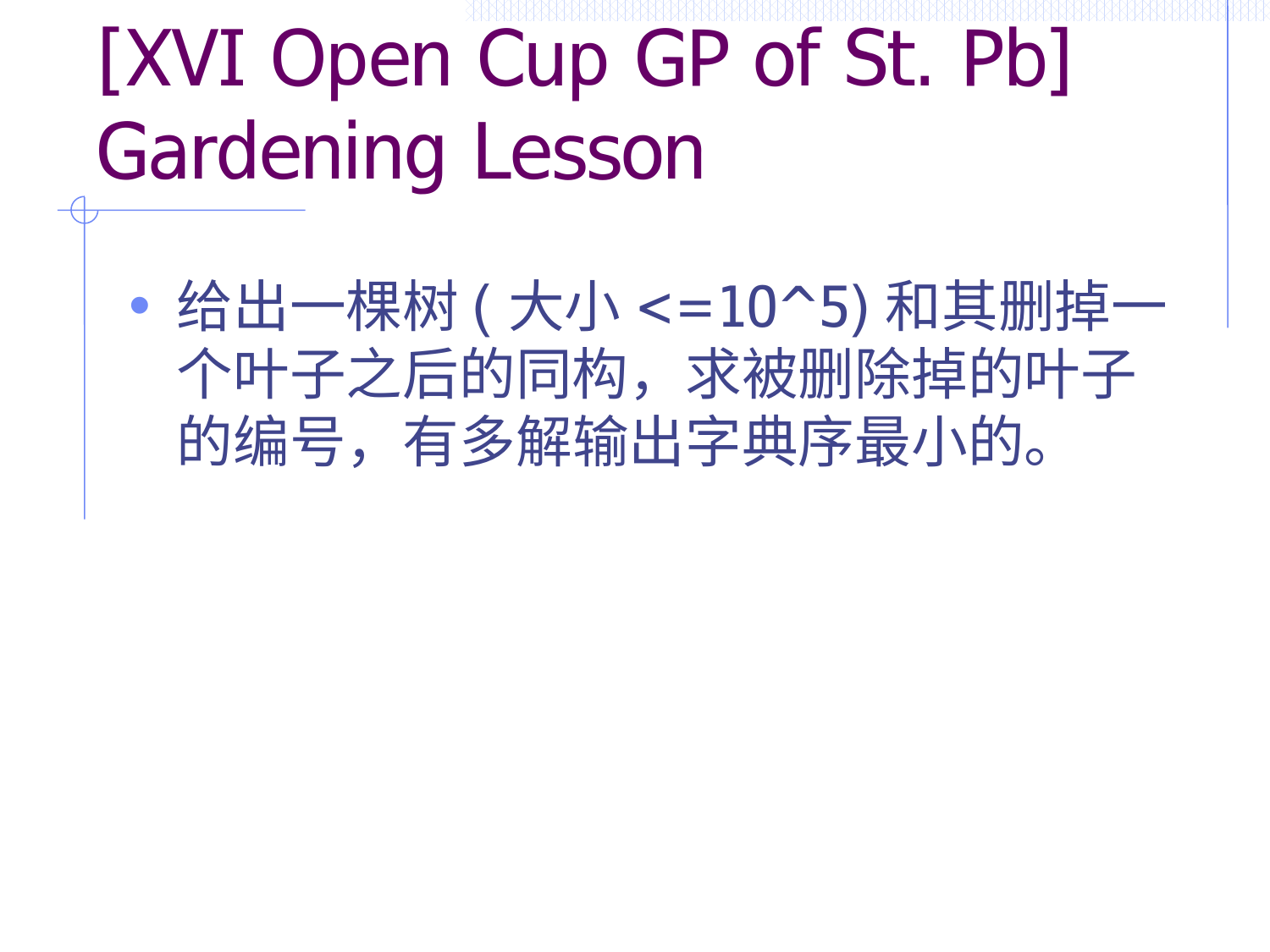

# [XVI Open Cup GP of St. Pb] Gardening Lesson
给出一棵树(大小<=10^5)和其删掉一个叶子之后的同构，求被删除掉的叶子的编号，有多解输出字典序最小的。